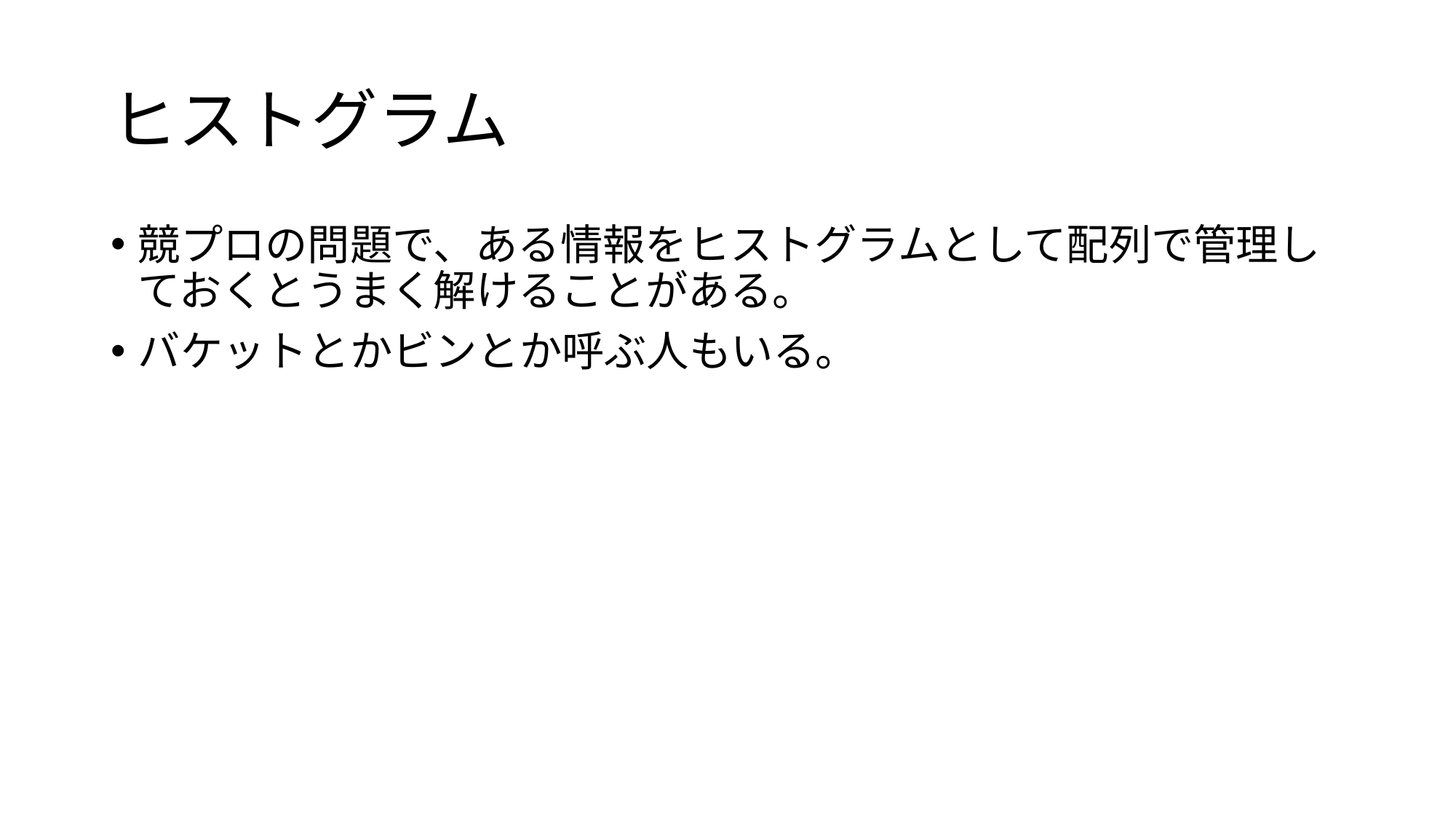

# ヒストグラム
競プロの問題で、ある情報をヒストグラムとして配列で管理しておくとうまく解けることがある。
バケットとかビンとか呼ぶ人もいる。